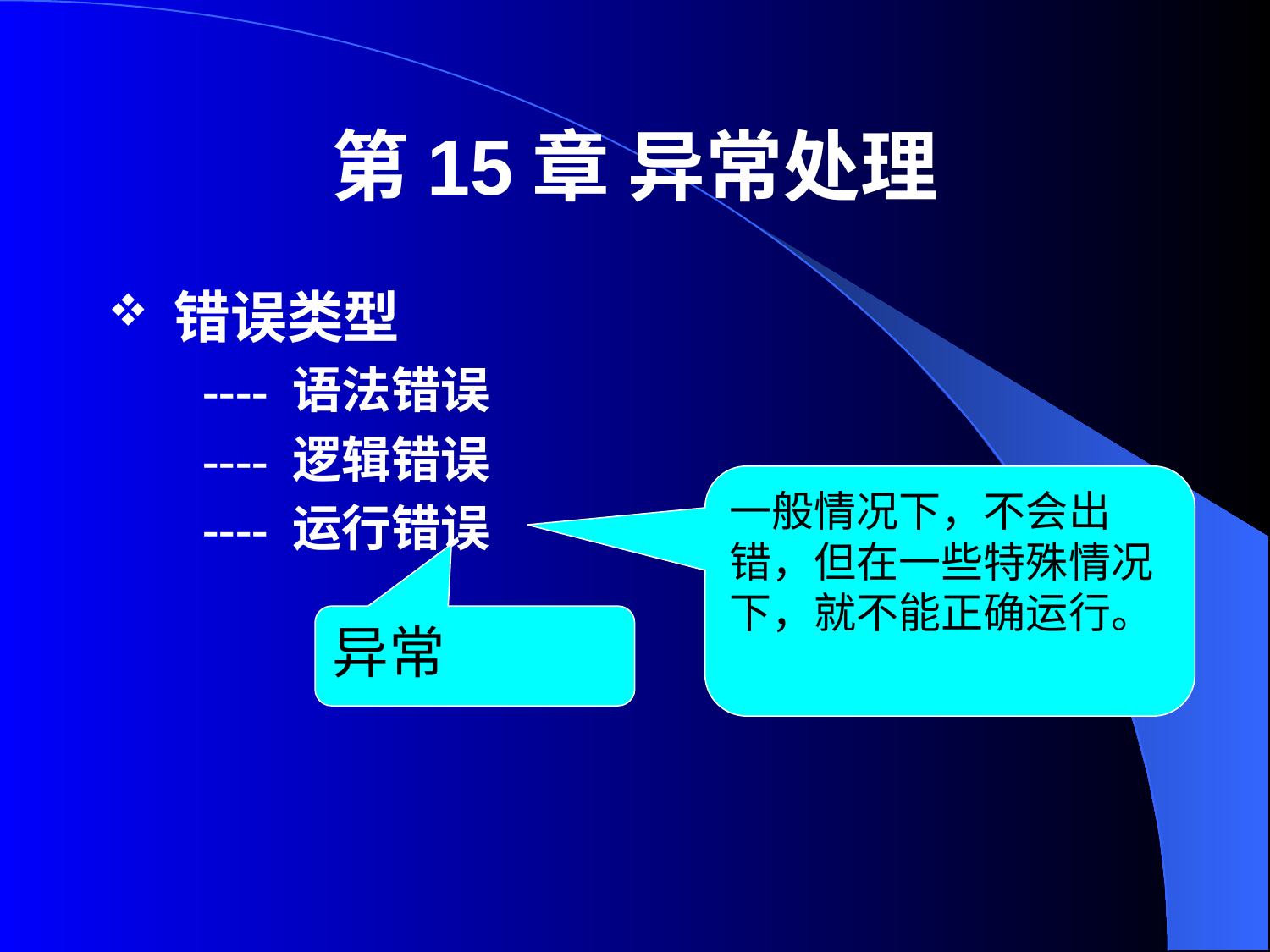

# 第15章 异常处理
错误类型
 ---- 语法错误
 ---- 逻辑错误
 ---- 运行错误
一般情况下，不会出错，但在一些特殊情况下，就不能正确运行。
异常